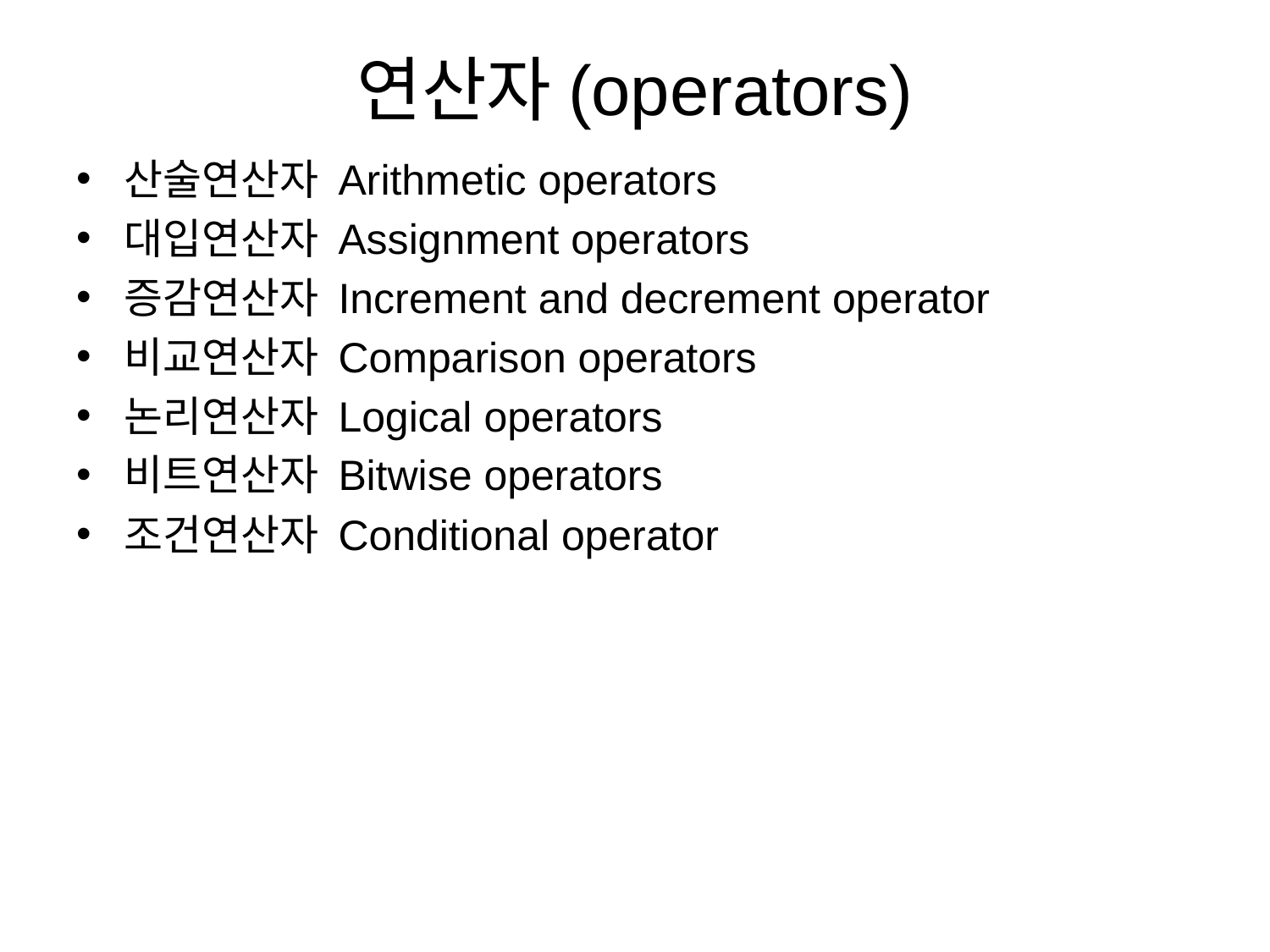

# 연산자(operators)
산술연산자 Arithmetic operators
대입연산자 Assignment operators
증감연산자 Increment and decrement operator
비교연산자 Comparison operators
논리연산자 Logical operators
비트연산자 Bitwise operators
조건연산자 Conditional operator